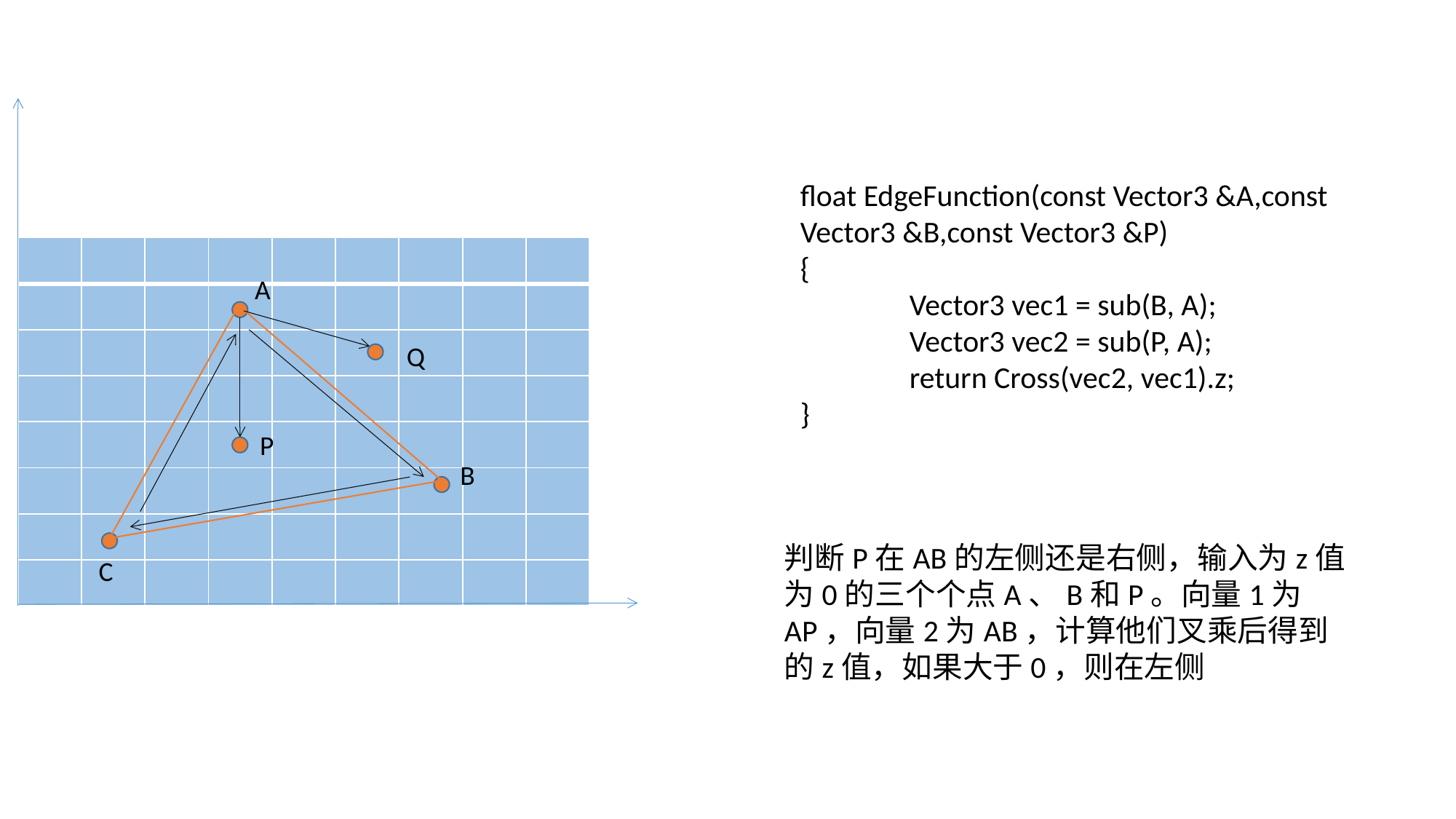

float EdgeFunction(const Vector3 &A,const Vector3 &B,const Vector3 &P)
{
	Vector3 vec1 = sub(B, A);
	Vector3 vec2 = sub(P, A);
	return Cross(vec2, vec1).z;
}
|  |  |  |  |  |  |  |  |  |
| --- | --- | --- | --- | --- | --- | --- | --- | --- |
|  |  |  |  |  |  |  |  |  |
|  |  |  |  |  |  |  |  |  |
|  |  |  |  |  |  |  |  |  |
|  |  |  |  |  |  |  |  |  |
|  |  |  |  |  |  |  |  |  |
|  |  |  |  |  |  |  |  |  |
|  |  |  |  |  |  |  |  |  |
A

Q

P

B

判断P在AB的左侧还是右侧，输入为z值为0的三个个点A、B和P。向量1为AP，向量2为AB，计算他们叉乘后得到的z值，如果大于0，则在左侧
C